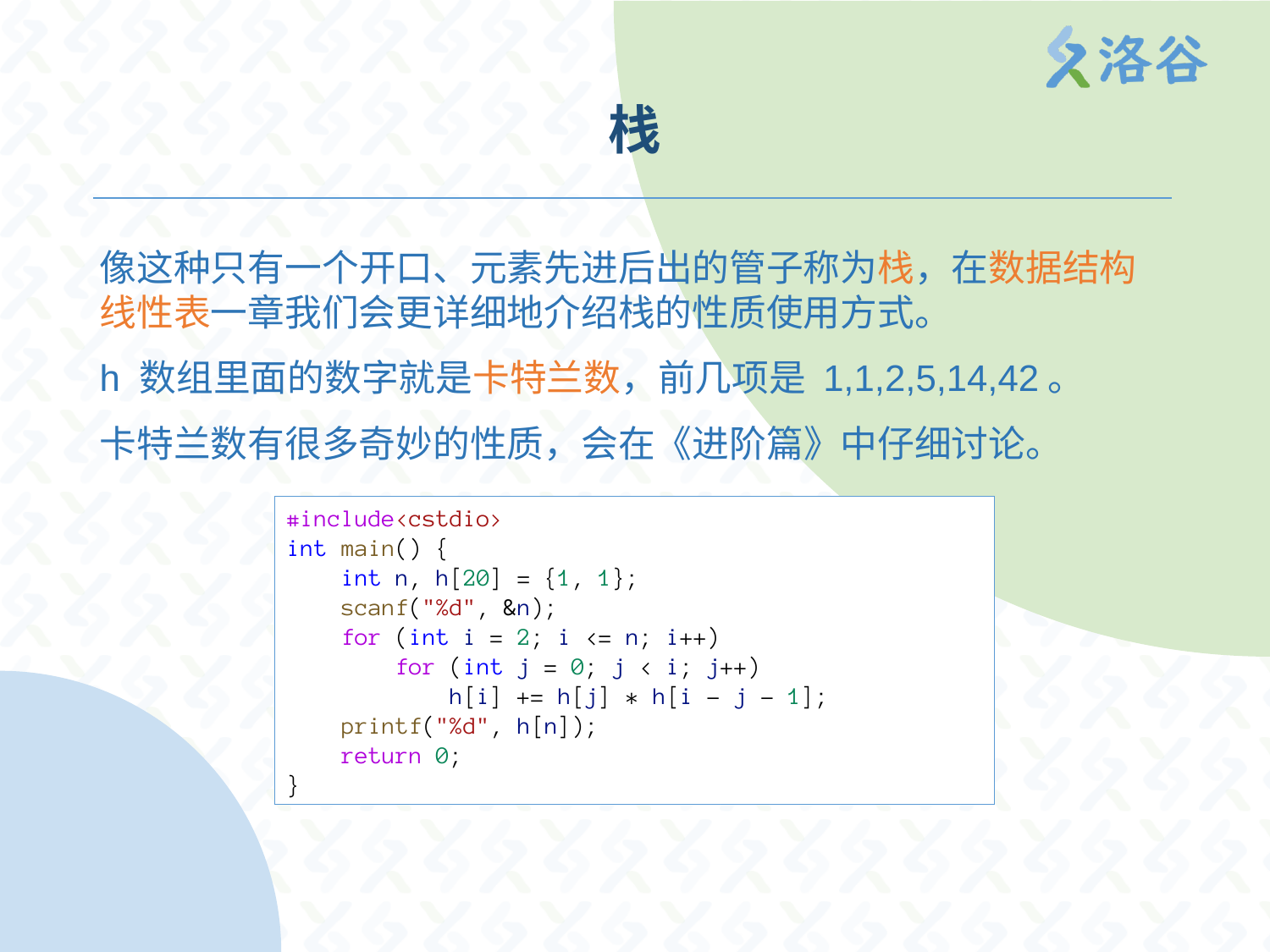

# 栈
像这种只有一个开口、元素先进后出的管子称为栈，在数据结构线性表一章我们会更详细地介绍栈的性质使用方式。
h 数组里面的数字就是卡特兰数，前几项是 1,1,2,5,14,42。
卡特兰数有很多奇妙的性质，会在《进阶篇》中仔细讨论。

#include<cstdio>
int main() {
    int n, h[20] = {1, 1};
    scanf("%d", &n);
    for (int i = 2; i <= n; i++)
        for (int j = 0; j < i; j++)
            h[i] += h[j] * h[i - j - 1];
    printf("%d", h[n]);
    return 0;
}